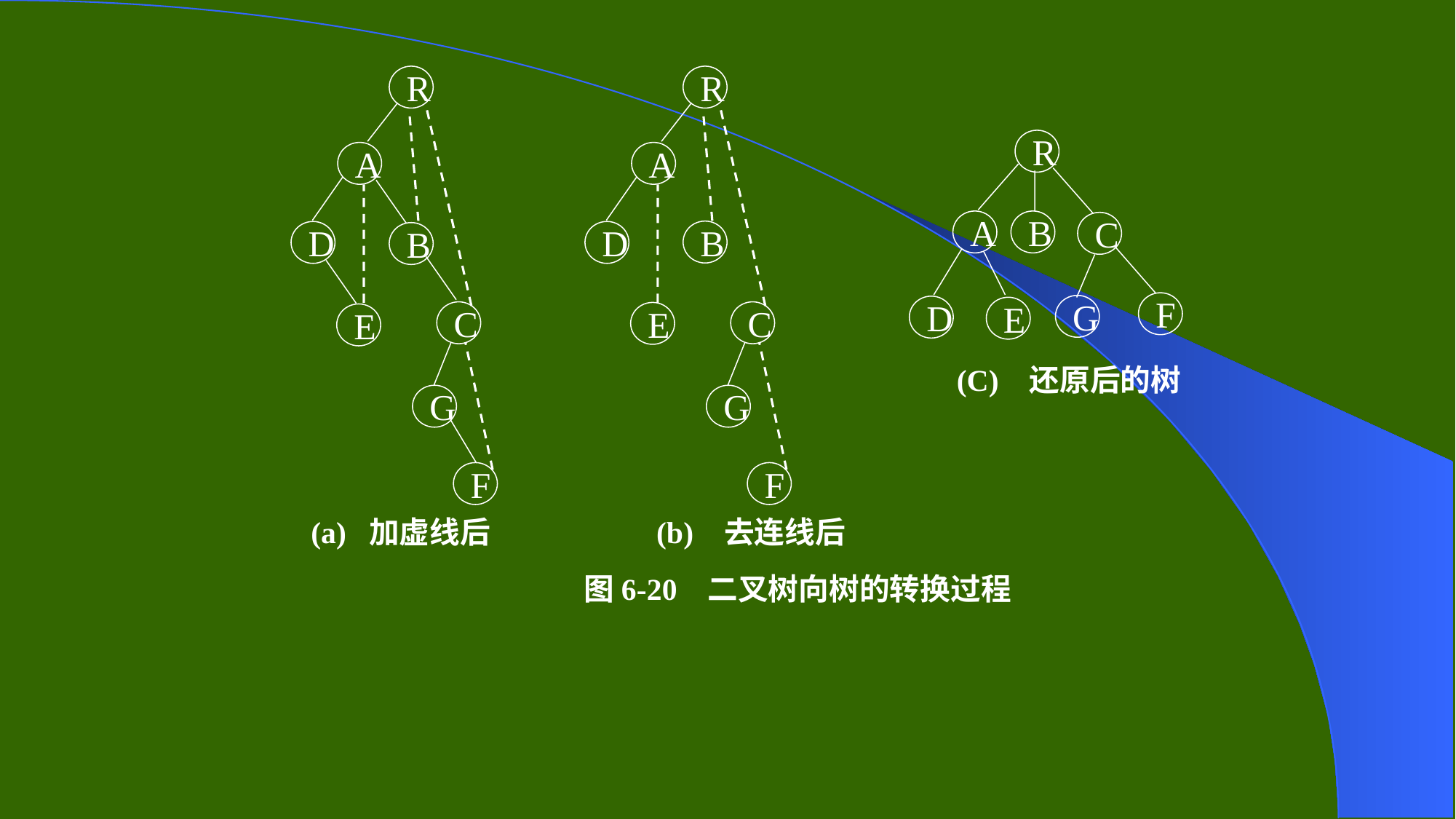

R

A

D
B

C
E

G

F

R

A

B
D
E

G
F
C
R

A
B
C

F
G
D
E
(C)   还原后的树
(a)  加虚线后
(b)   去连线后
图6-20   二叉树向树的转换过程